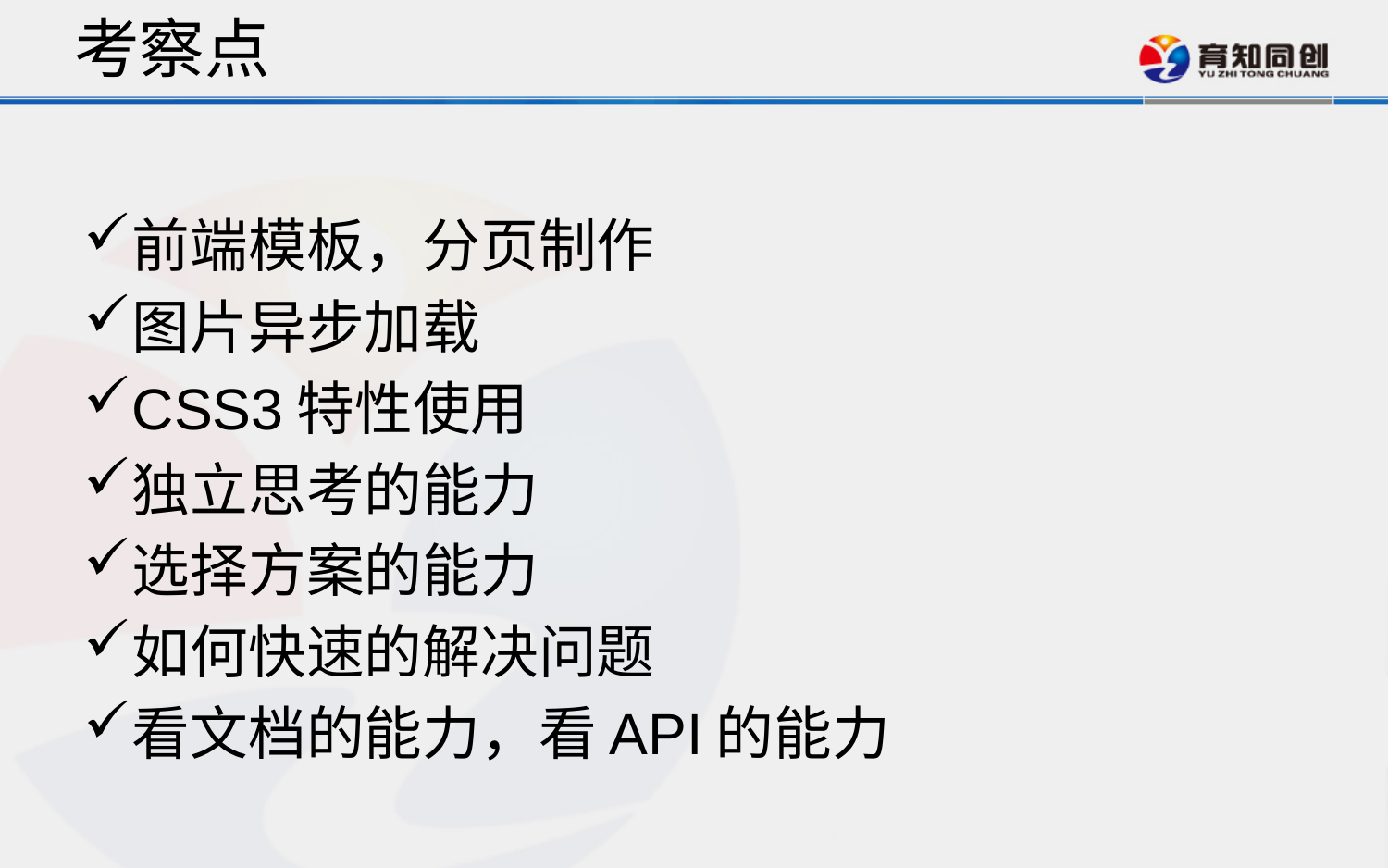

# 考察点
前端模板，分页制作
图片异步加载
CSS3特性使用
独立思考的能力
选择方案的能力
如何快速的解决问题
看文档的能力，看API的能力